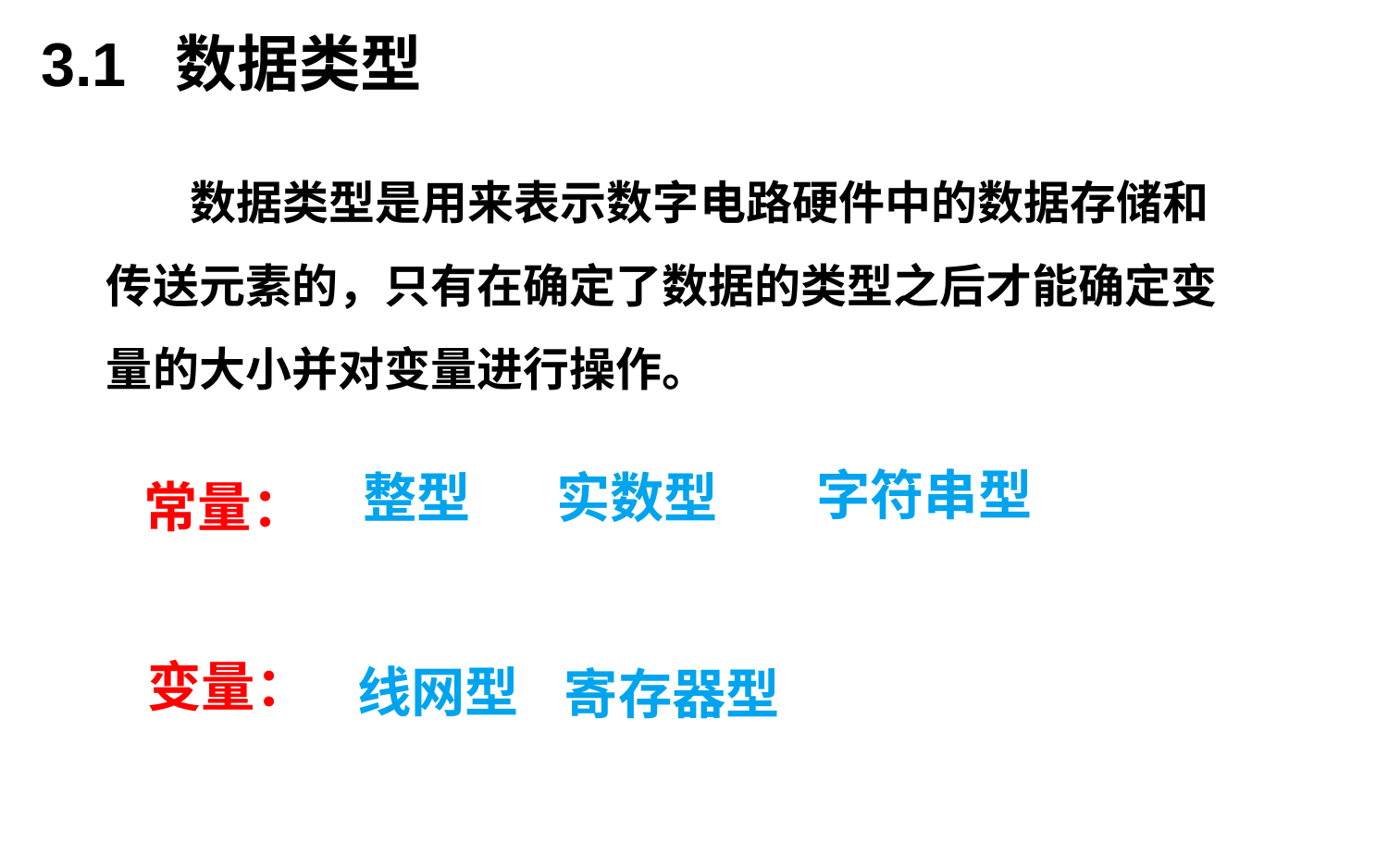

3.1  数据类型
       数据类型是用来表示数字电路硬件中的数据存储和传送元素的，只有在确定了数据的类型之后才能确定变量的大小并对变量进行操作。
字符串型
实数型
整型
常量：
变量：
线网型
寄存器型